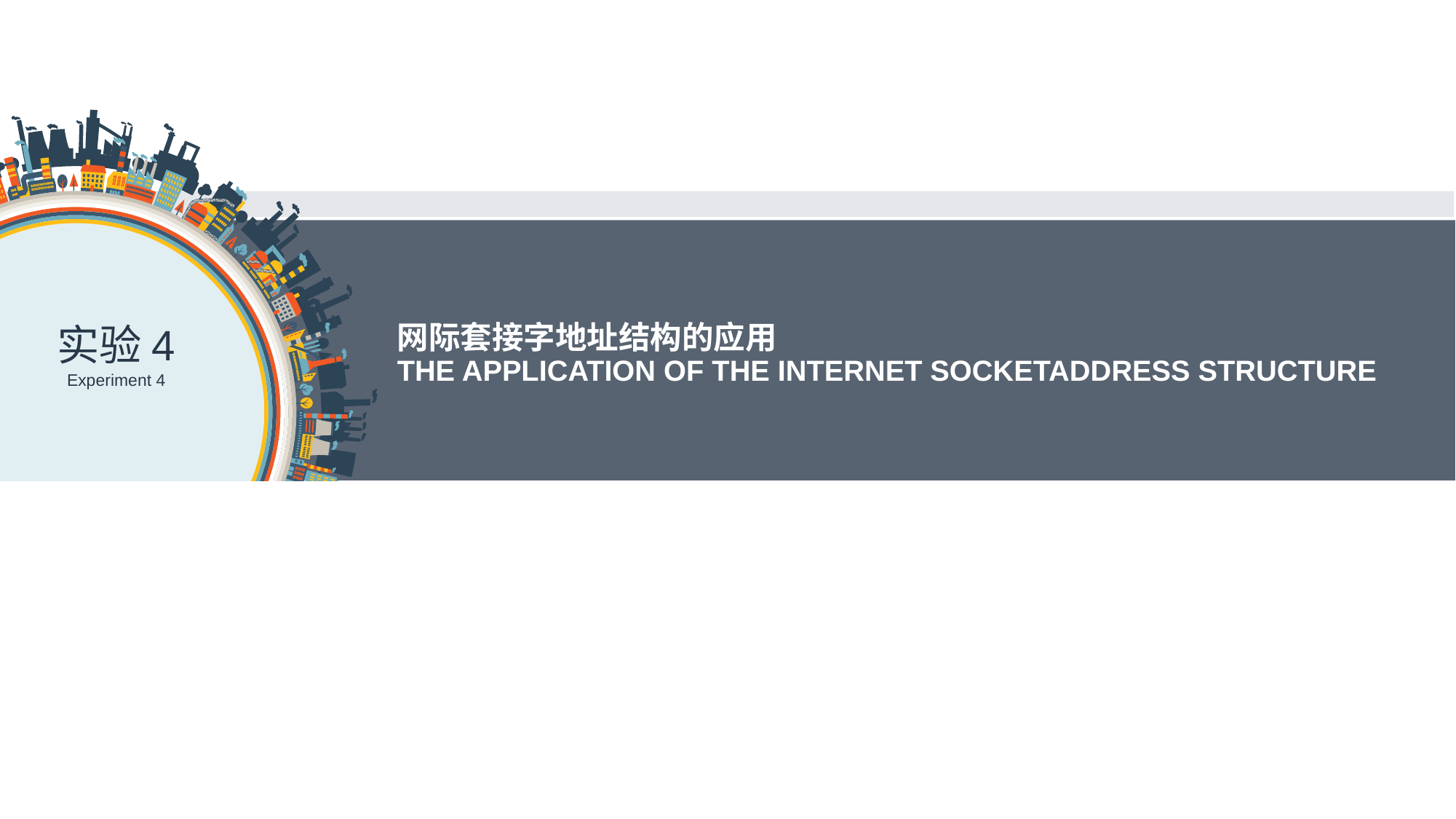

实验4
Experiment 4
# 网际套接字地址结构的应用 THE APPLICATION OF THE INTERNET SOCKETADDRESS STRUCTURE